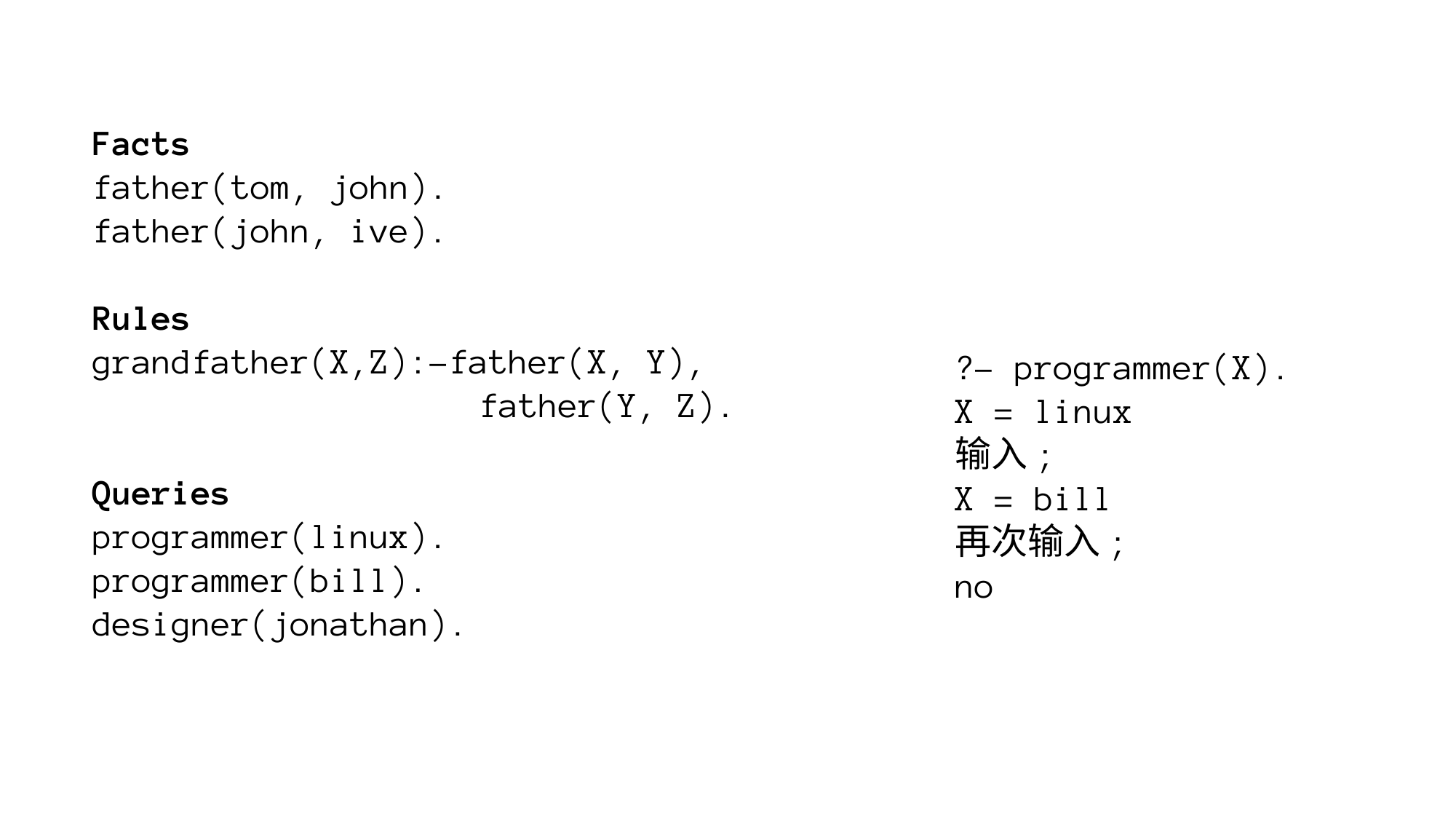

Facts
father(tom, john).
father(john, ive).

Rules
grandfather(X,Z):-father(X, Y),
	              father(Y, Z).

Queries
programmer(linux).
programmer(bill).
designer(jonathan).

?- programmer(X).
X = linux
输入;
X = bill
再次输入;
no